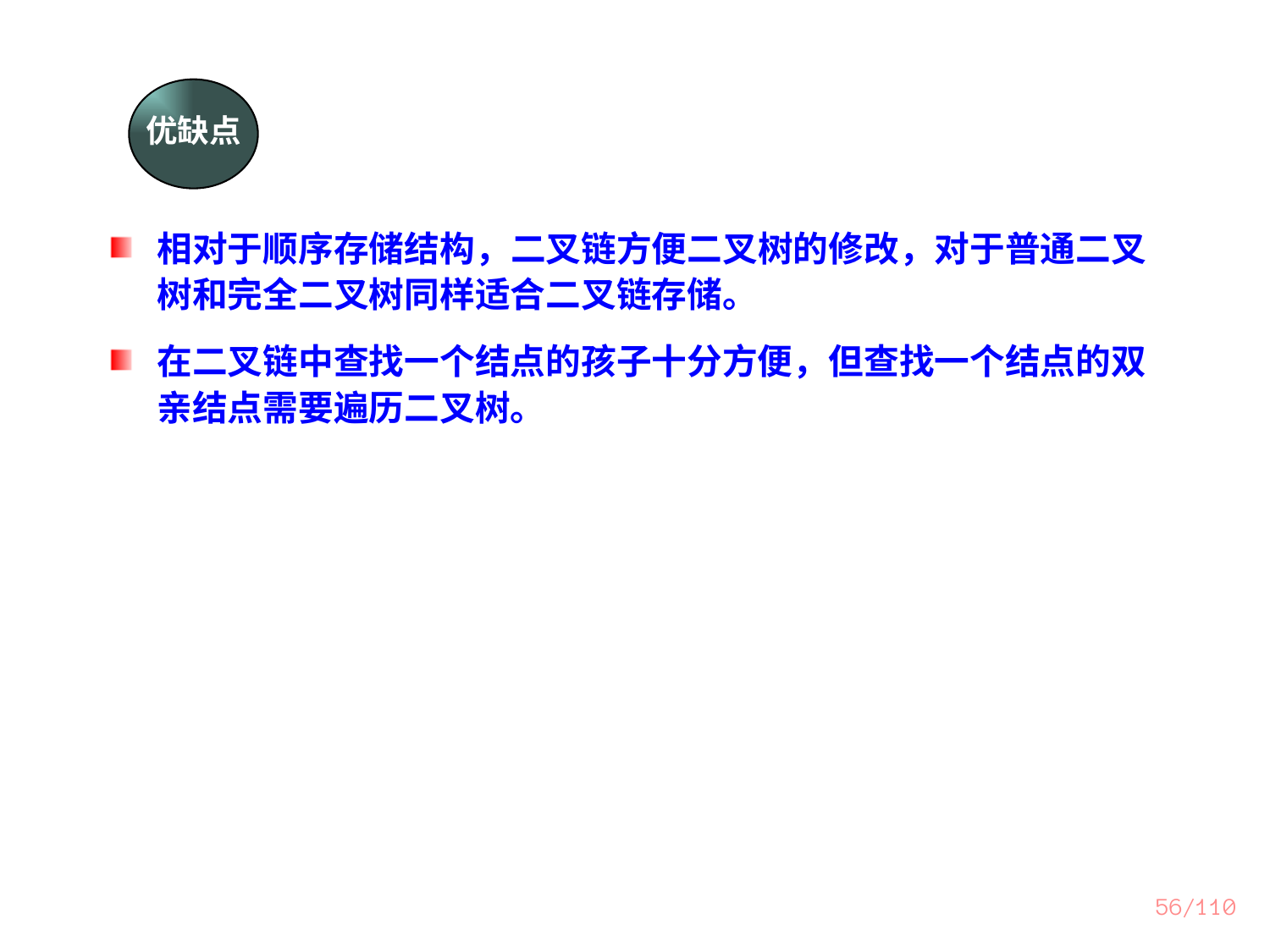

优缺点
相对于顺序存储结构，二叉链方便二叉树的修改，对于普通二叉树和完全二叉树同样适合二叉链存储。
在二叉链中查找一个结点的孩子十分方便，但查找一个结点的双亲结点需要遍历二叉树。
56/110